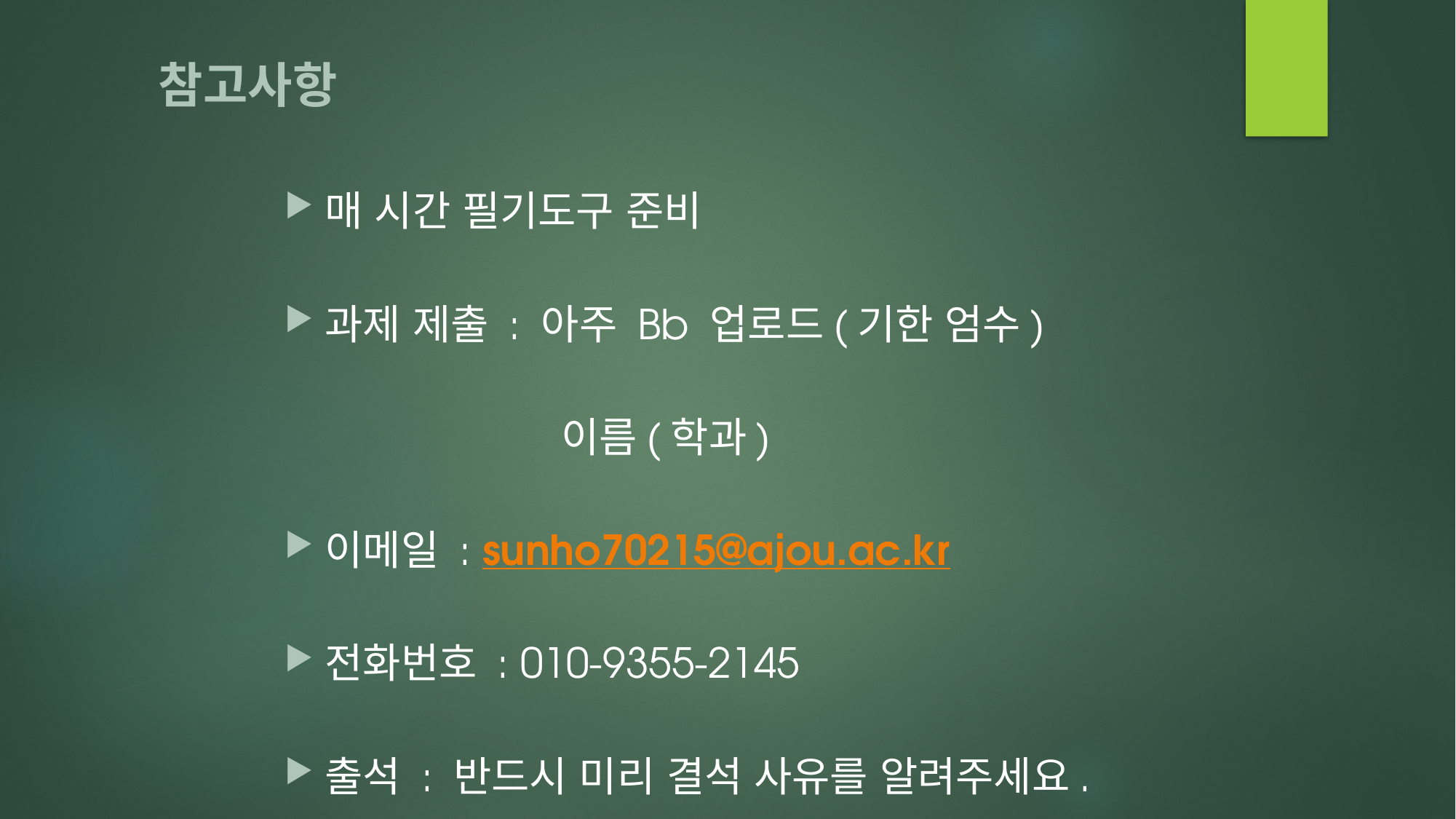

# 참고사항
매 시간 필기도구 준비
과제 제출 : 아주 Bb 업로드(기한 엄수)
                       이름(학과)
이메일 : sunho70215@ajou.ac.kr
전화번호 : 010-9355-2145
출석 : 반드시 미리 결석 사유를 알려주세요.